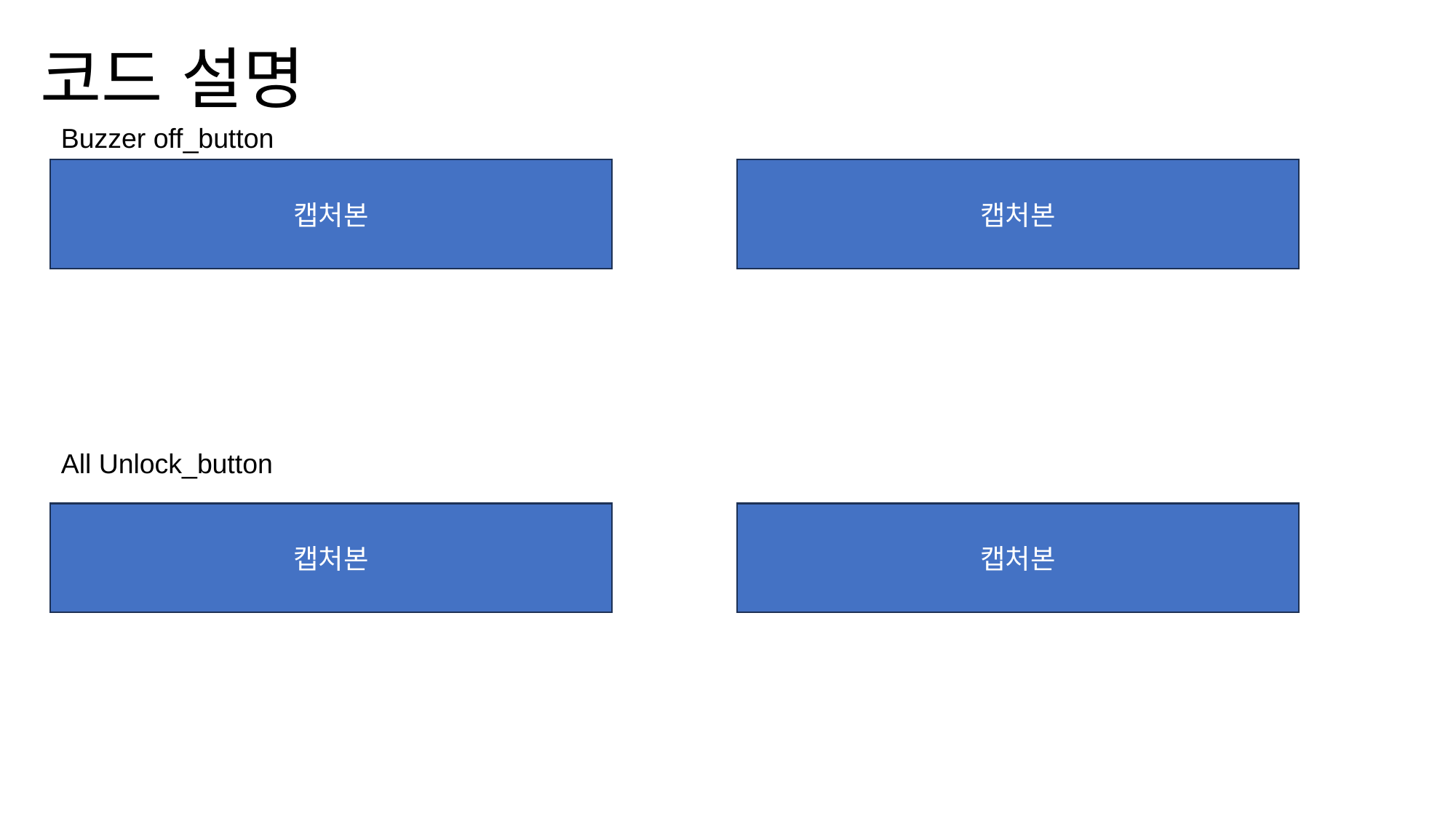

# 코드 설명
Buzzer off_button
캡처본
캡처본
All Unlock_button
캡처본
캡처본